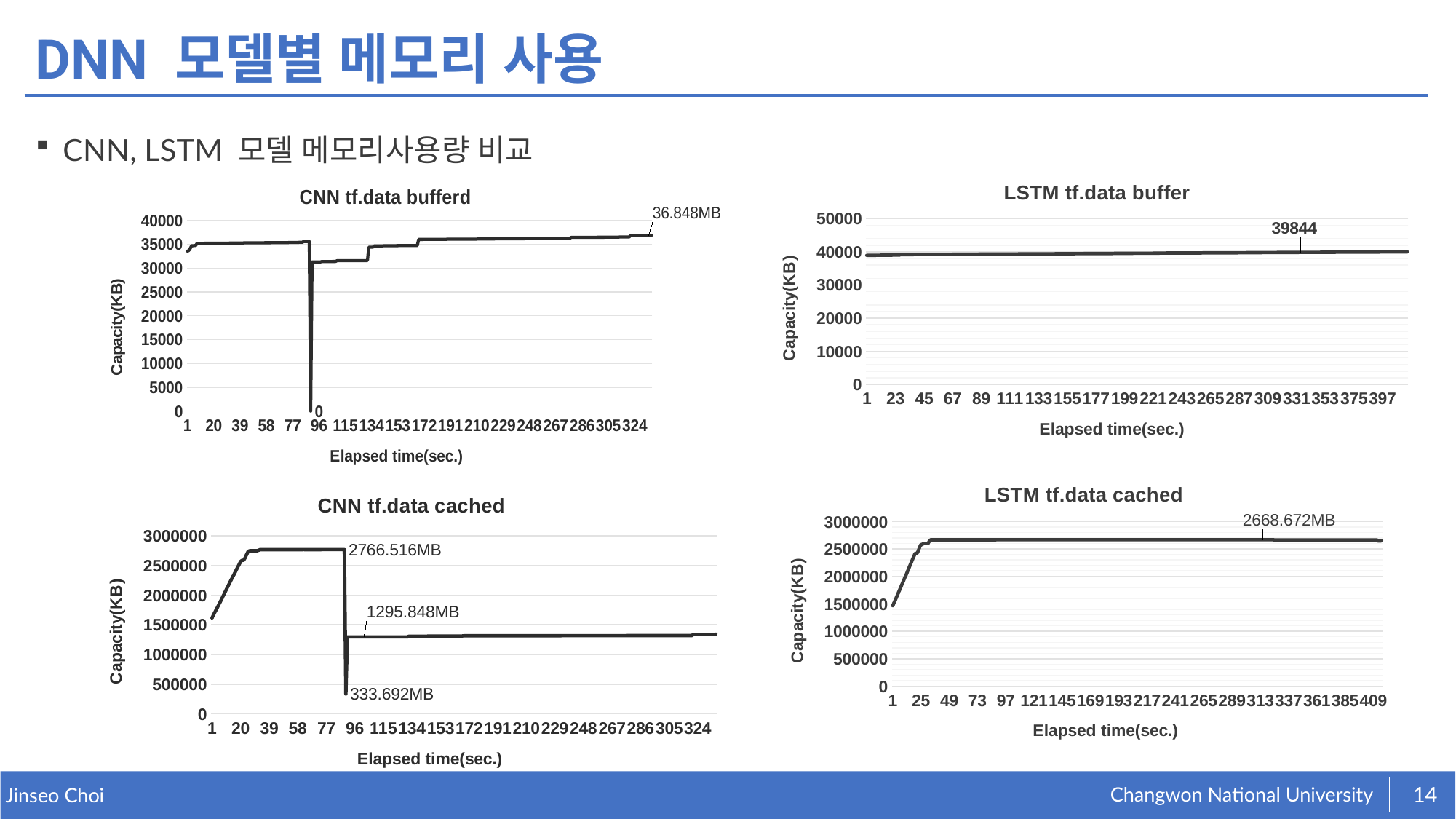

# DNN 모델별 메모리 사용
CNN, LSTM 모델 메모리사용량 비교

### Chart: LSTM tf.data buffer

| Category |  |
|---|---|

### Chart: CNN tf.data bufferd

| Category |  |
|---|---|

### Chart: LSTM tf.data cached

| Category |  |
|---|---|

### Chart: CNN tf.data cached

| Category |  |
|---|---|
14